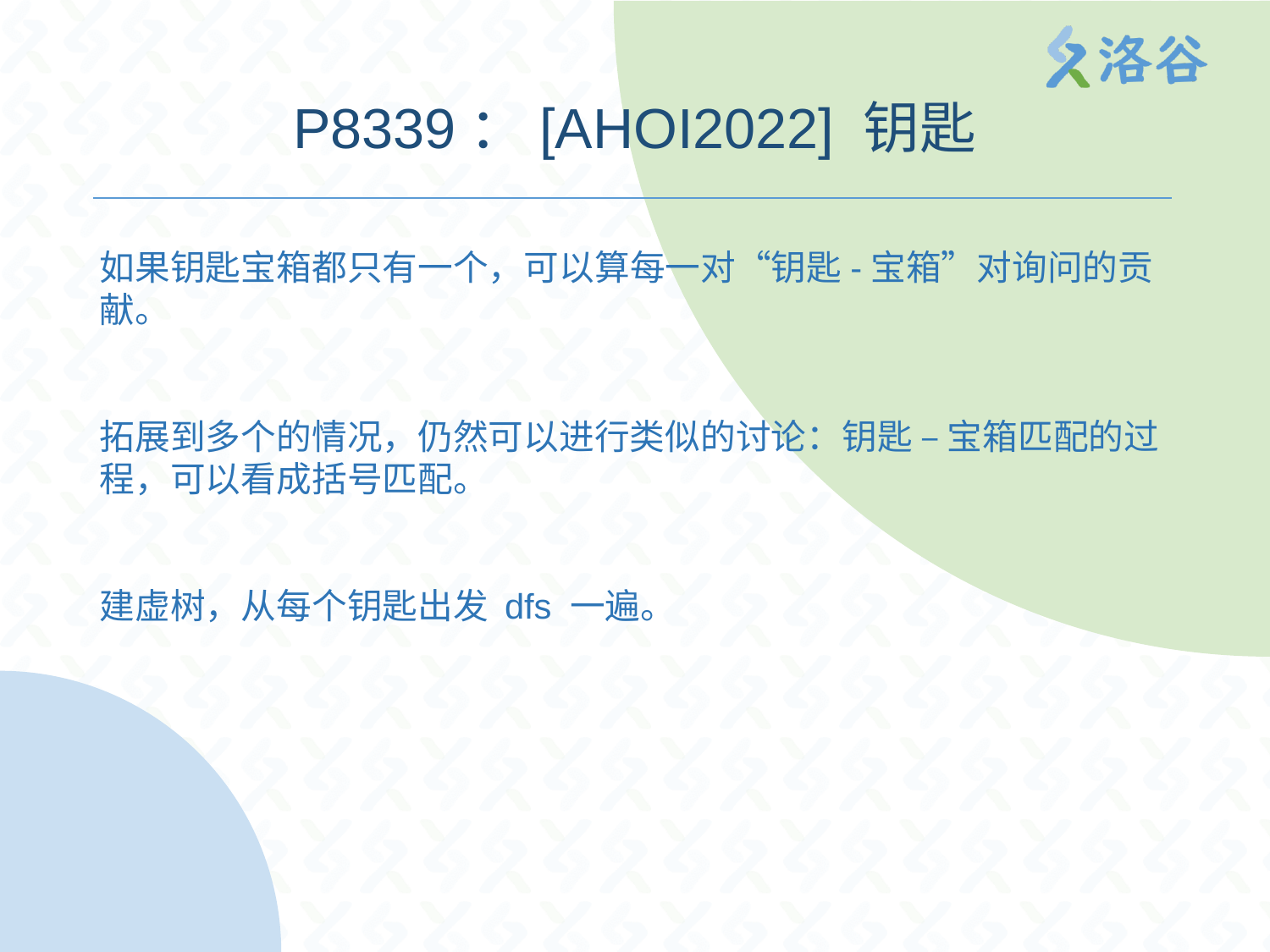

# P8339：[AHOI2022] 钥匙
如果钥匙宝箱都只有一个，可以算每一对“钥匙-宝箱”对询问的贡献。

拓展到多个的情况，仍然可以进行类似的讨论：钥匙 – 宝箱匹配的过程，可以看成括号匹配。

建虚树，从每个钥匙出发 dfs 一遍。